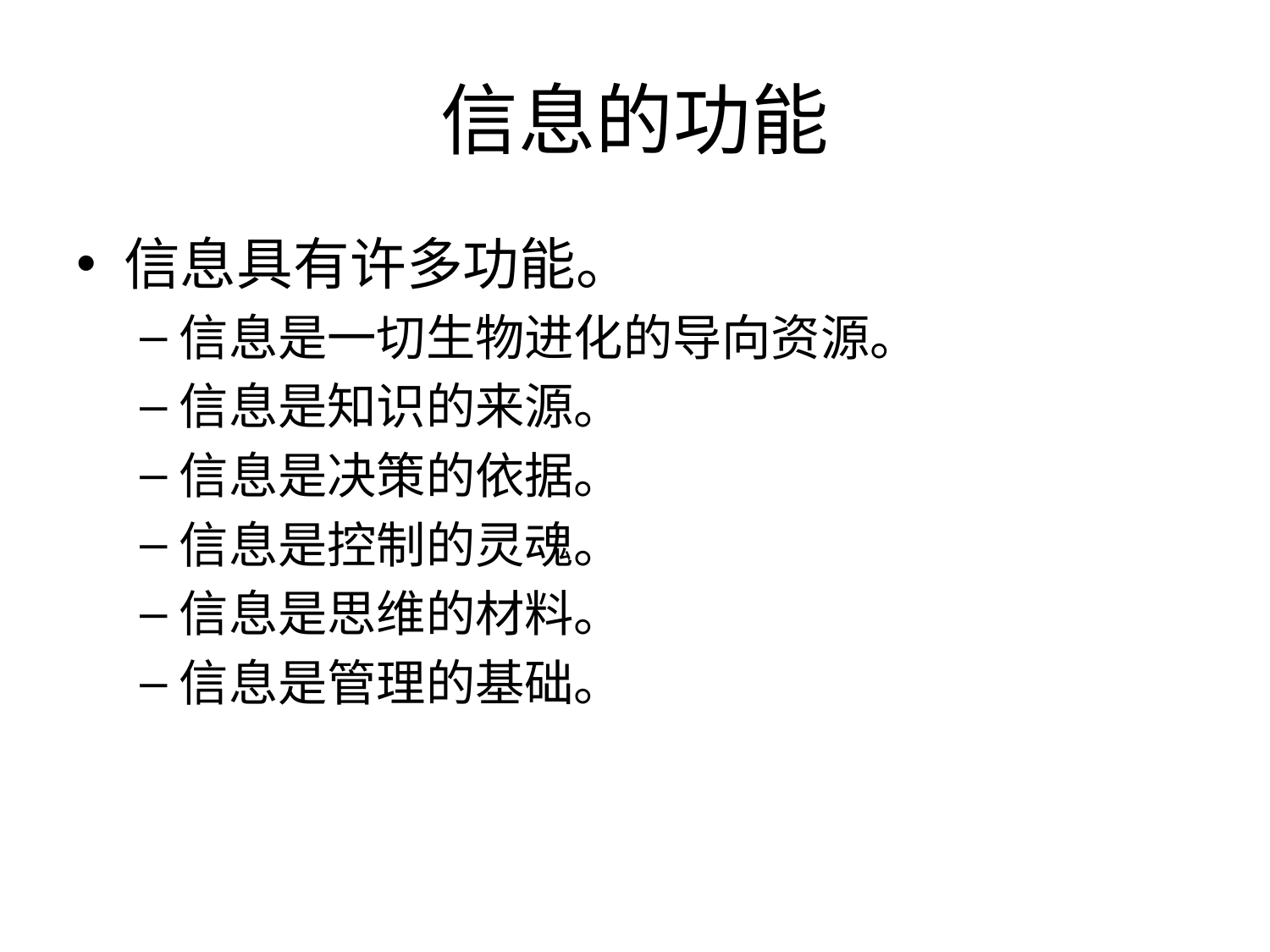

# 信息的功能
信息具有许多功能。
信息是一切生物进化的导向资源。
信息是知识的来源。
信息是决策的依据。
信息是控制的灵魂。
信息是思维的材料。
信息是管理的基础。